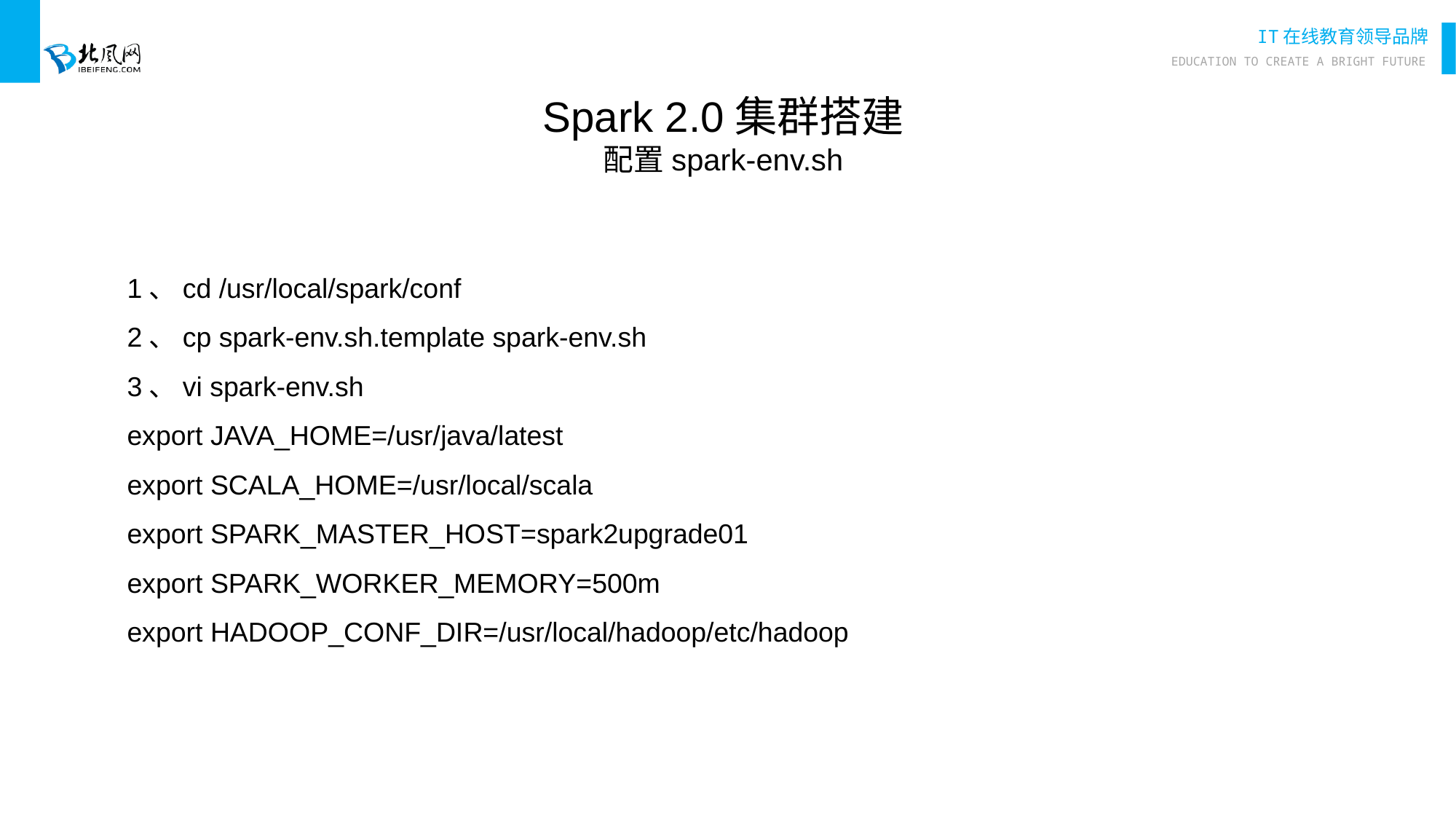

Spark 2.0集群搭建
配置spark-env.sh
1、cd /usr/local/spark/conf
2、cp spark-env.sh.template spark-env.sh
3、vi spark-env.sh
export JAVA_HOME=/usr/java/latest
export SCALA_HOME=/usr/local/scala
export SPARK_MASTER_HOST=spark2upgrade01
export SPARK_WORKER_MEMORY=500m
export HADOOP_CONF_DIR=/usr/local/hadoop/etc/hadoop